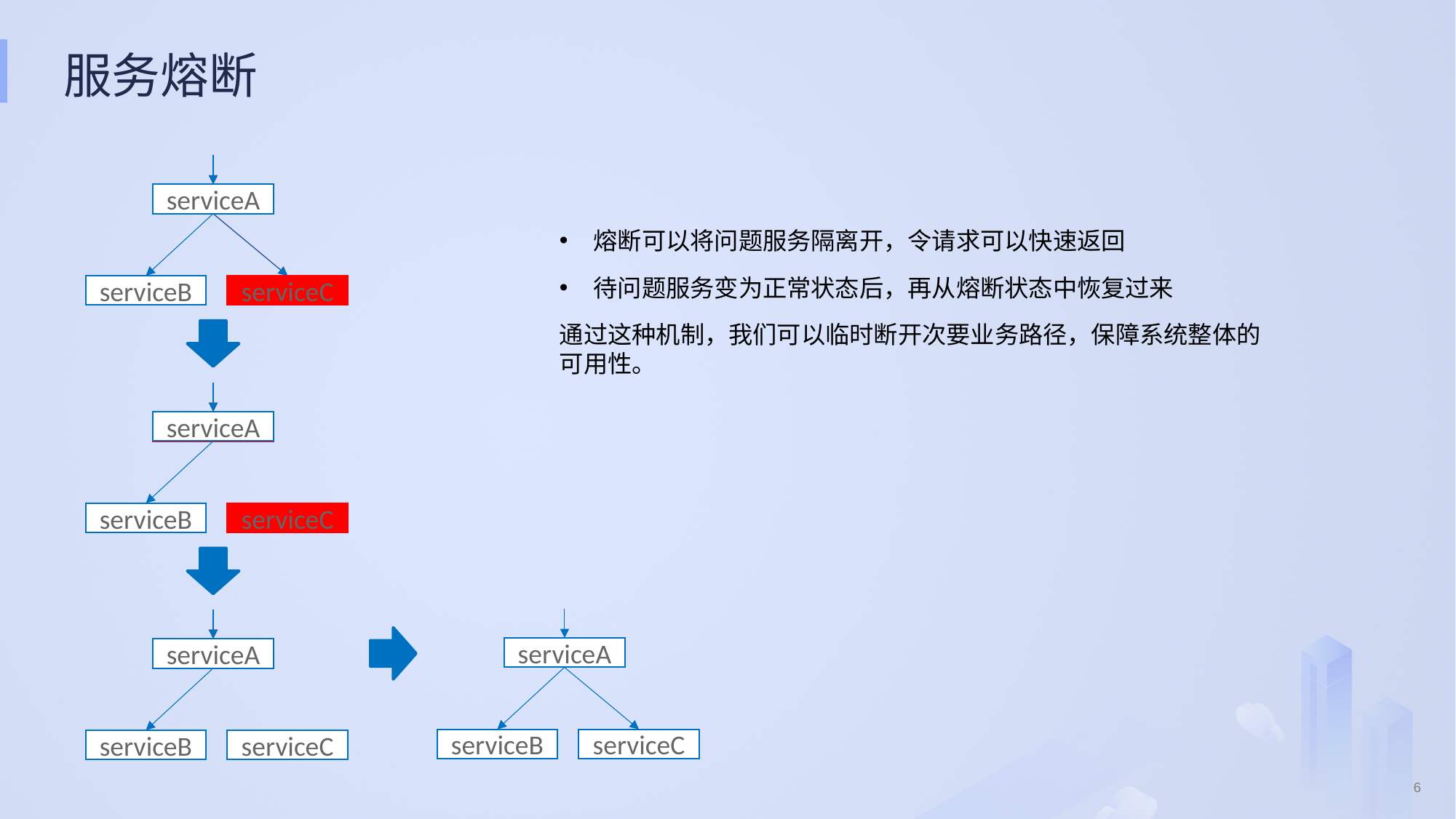

# 服务熔断
serviceA
serviceA
熔断可以将问题服务隔离开，令请求可以快速返回
待问题服务变为正常状态后，再从熔断状态中恢复过来
通过这种机制，我们可以临时断开次要业务路径，保障系统整体的可用性。
serviceB
serviceC

serviceA
serviceA
serviceB
serviceC

serviceA
serviceA
serviceA
serviceB
serviceC
serviceB
serviceC
serviceC